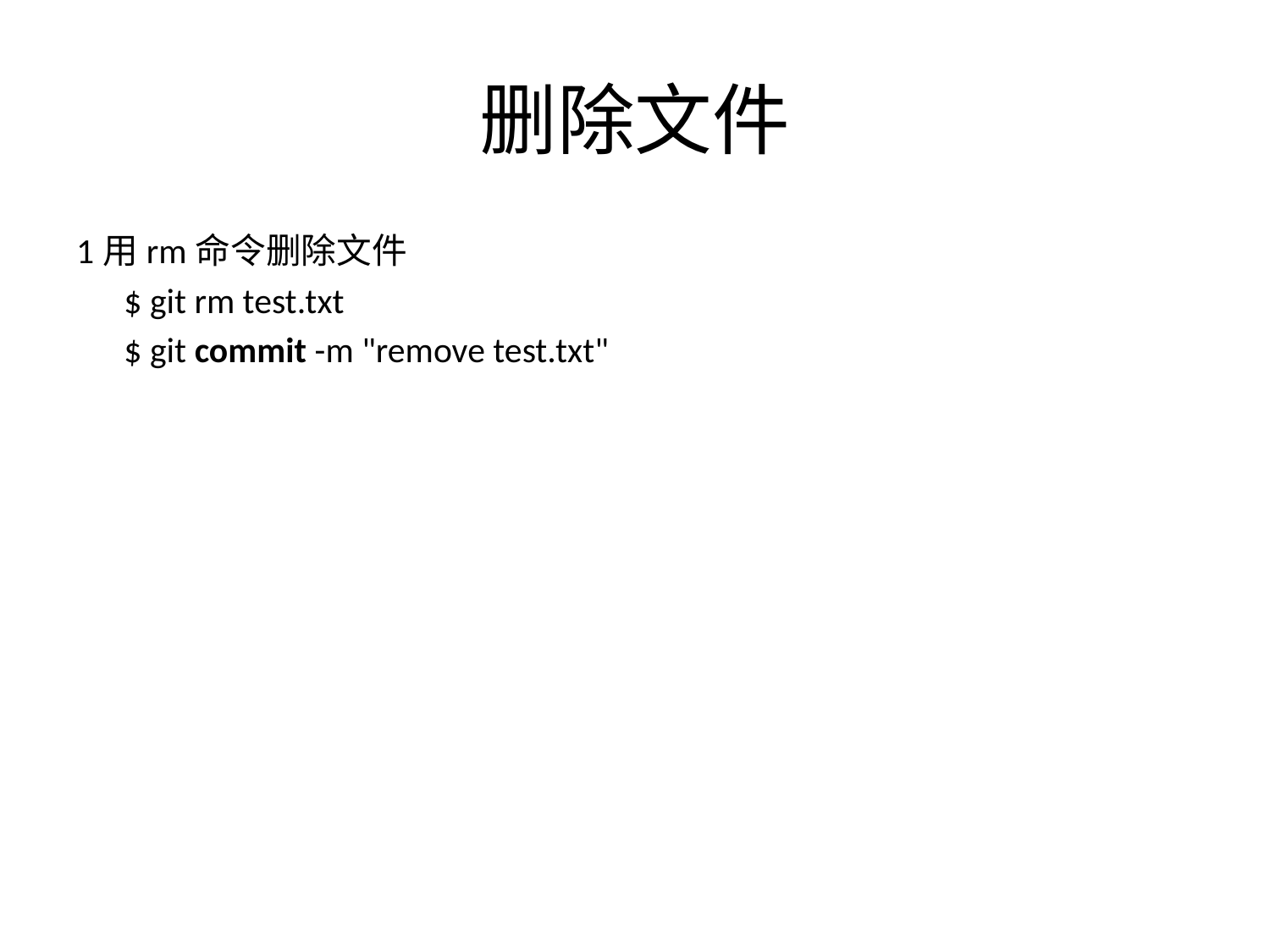

# 删除文件
1用rm命令删除文件
	$ git rm test.txt
	$ git commit -m "remove test.txt"